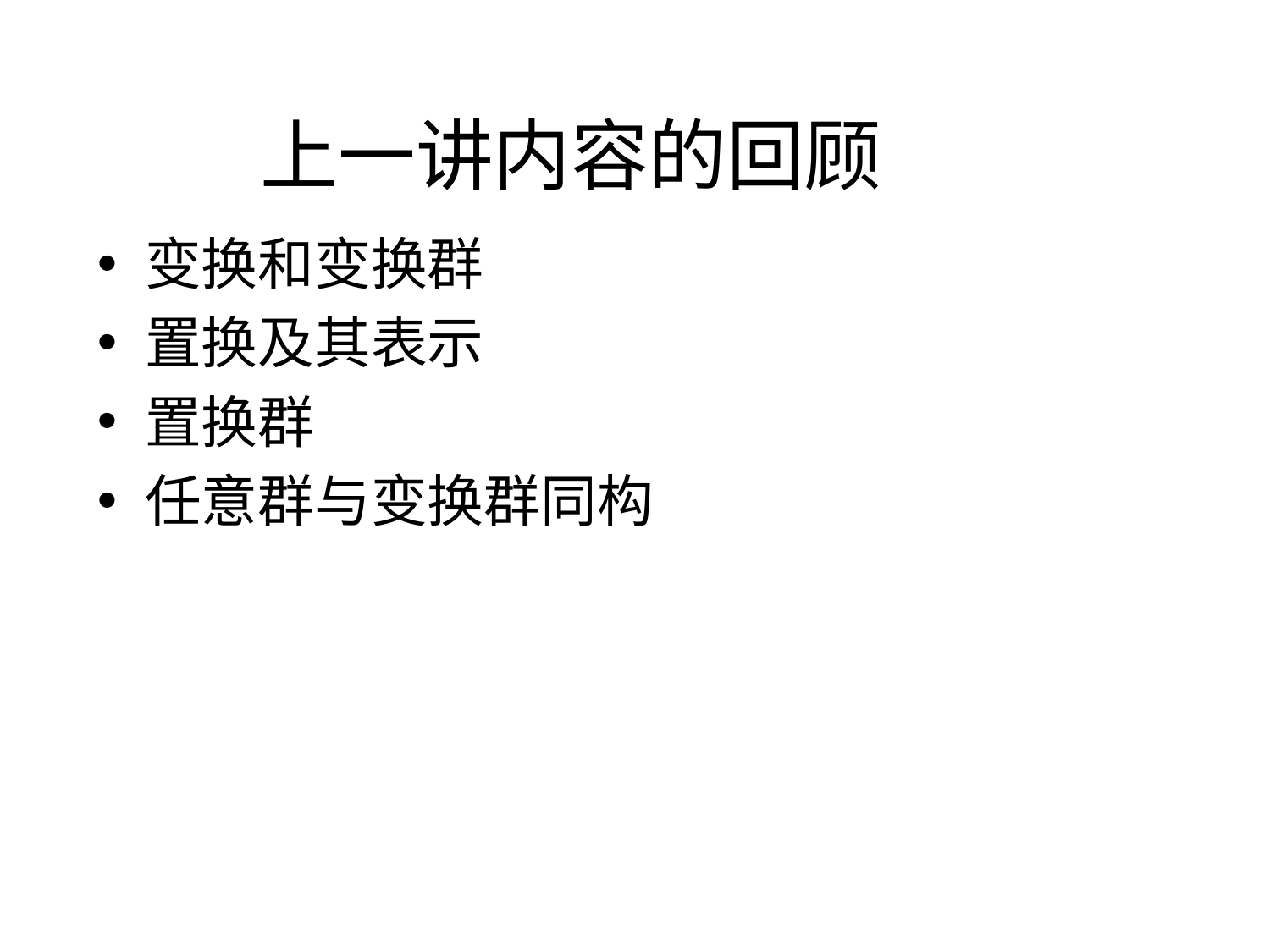

# 上一讲内容的回顾
变换和变换群
置换及其表示
置换群
任意群与变换群同构